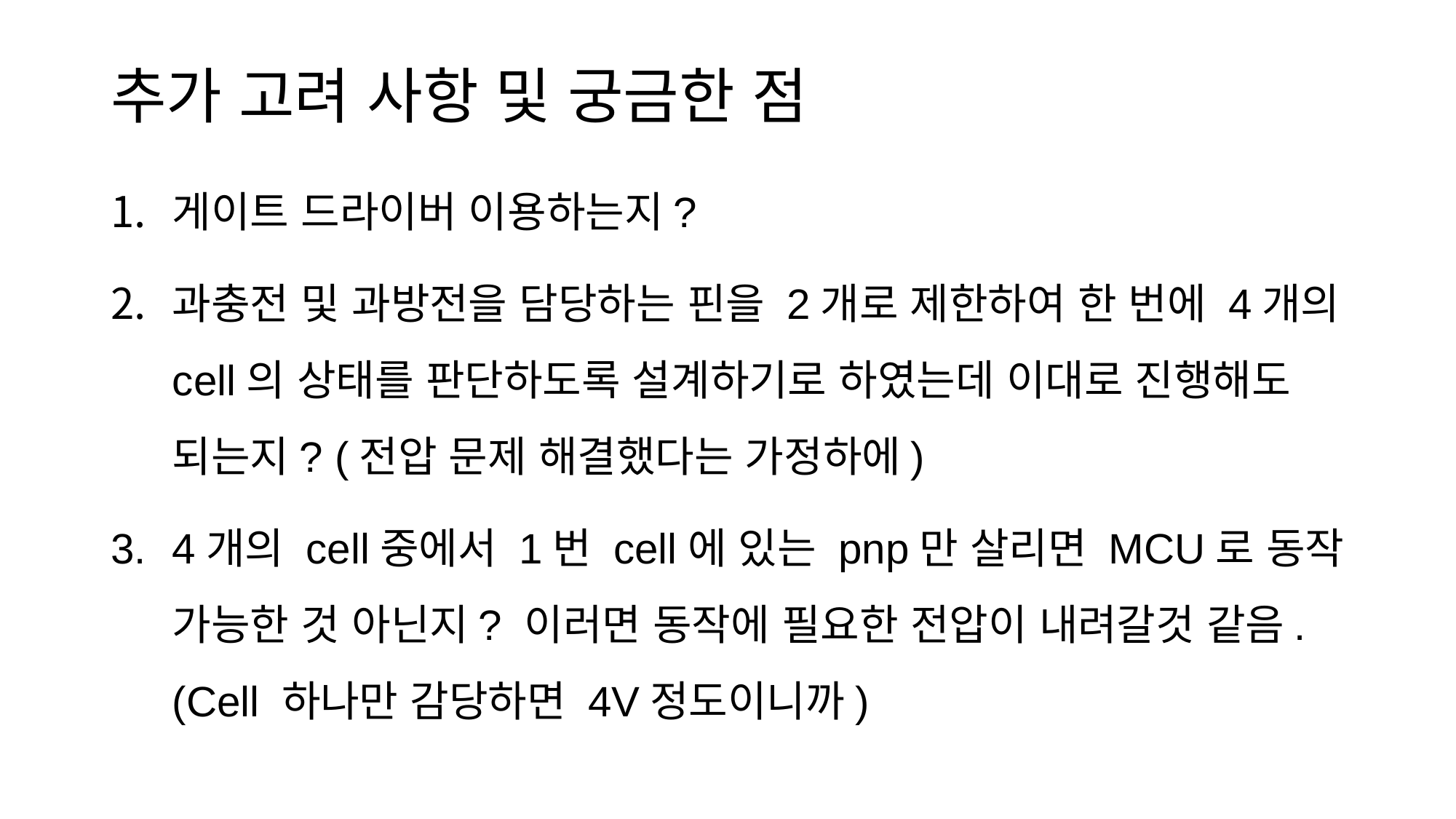

# 추가 고려 사항 및 궁금한 점
게이트 드라이버 이용하는지?
과충전 및 과방전을 담당하는 핀을 2개로 제한하여 한 번에 4개의 cell의 상태를 판단하도록 설계하기로 하였는데 이대로 진행해도 되는지? (전압 문제 해결했다는 가정하에)
4개의 cell중에서 1번 cell에 있는 pnp만 살리면 MCU로 동작 가능한 것 아닌지? 이러면 동작에 필요한 전압이 내려갈것 같음.(Cell 하나만 감당하면 4V정도이니까)